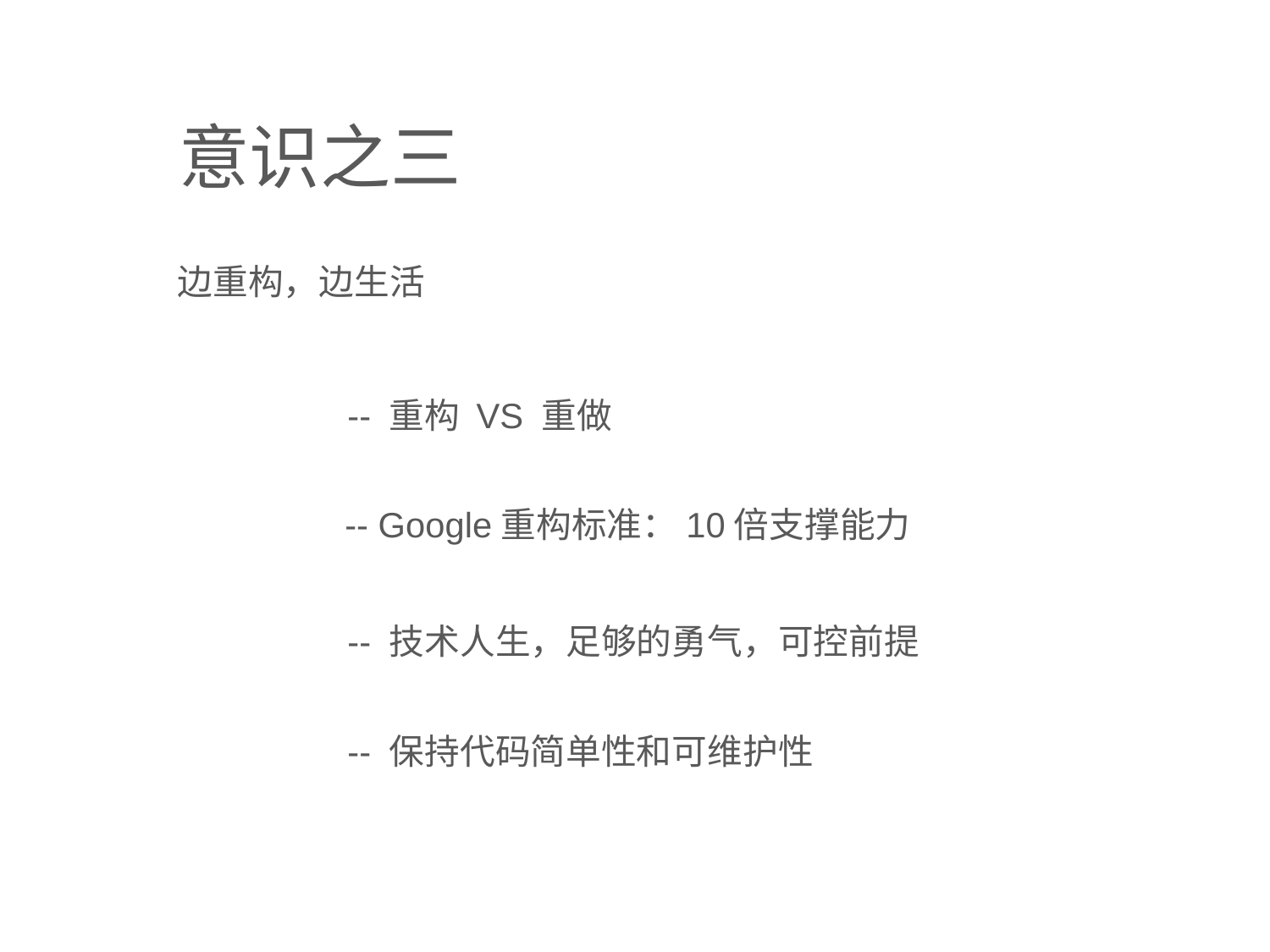

意识之三
边重构，边生活
-- 重构 VS 重做
-- Google重构标准：10倍支撑能力
-- 技术人生，足够的勇气，可控前提
-- 保持代码简单性和可维护性